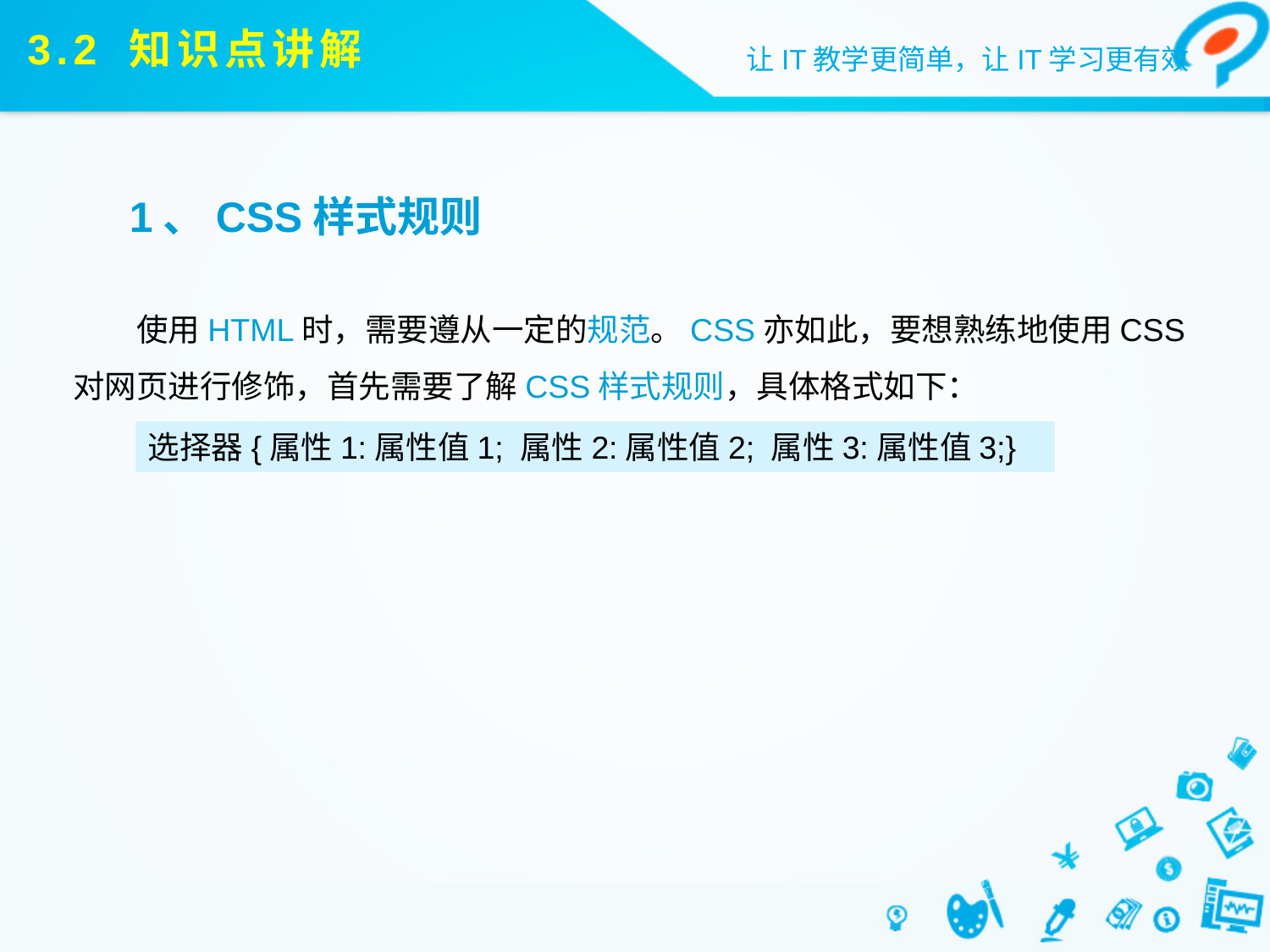

# 3.2 知识点讲解
1、CSS样式规则
使用HTML时，需要遵从一定的规范。CSS亦如此，要想熟练地使用CSS对网页进行修饰，首先需要了解CSS样式规则，具体格式如下：
选择器{属性1:属性值1; 属性2:属性值2; 属性3:属性值3;}